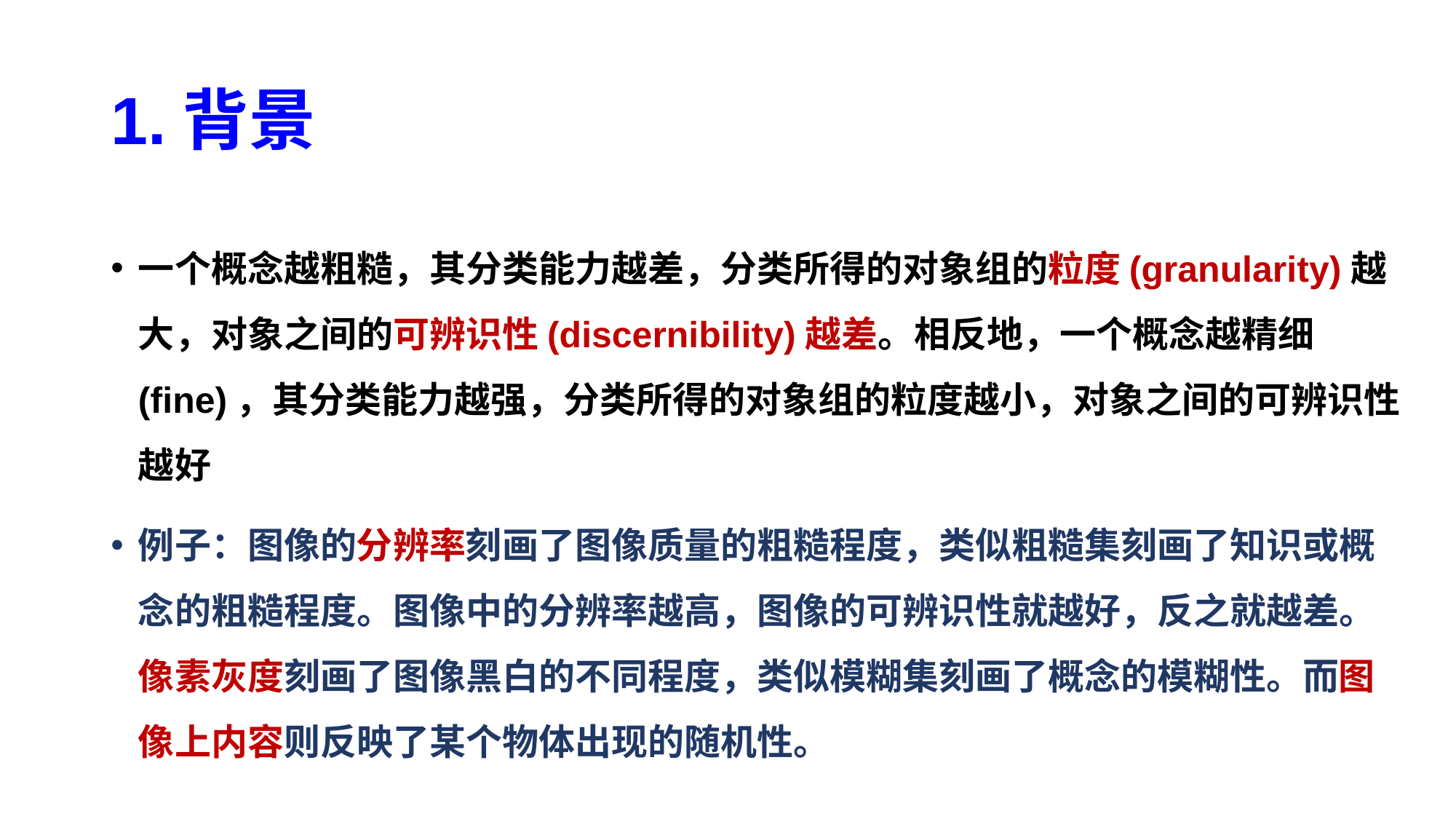

# 1.背景
一个概念越粗糙，其分类能力越差，分类所得的对象组的粒度(granularity)越大，对象之间的可辨识性(discernibility)越差。相反地，一个概念越精细(fine)，其分类能力越强，分类所得的对象组的粒度越小，对象之间的可辨识性越好
例子：图像的分辨率刻画了图像质量的粗糙程度，类似粗糙集刻画了知识或概念的粗糙程度。图像中的分辨率越高，图像的可辨识性就越好，反之就越差。像素灰度刻画了图像黑白的不同程度，类似模糊集刻画了概念的模糊性。而图像上内容则反映了某个物体出现的随机性。